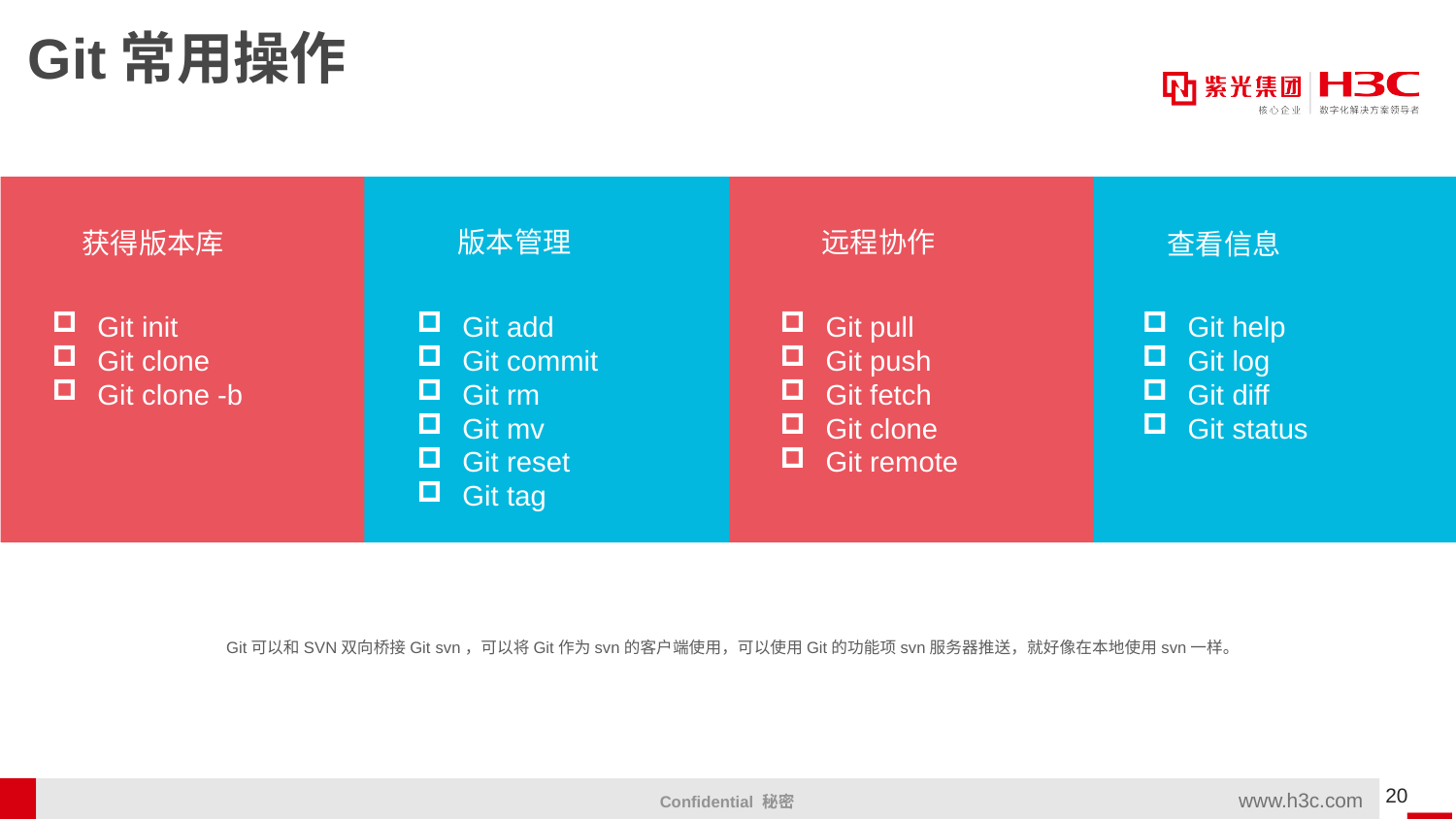

# Git常用操作

版本管理
远程协作
获得版本库
查看信息
Git init
Git clone
Git clone -b
Git add
Git commit
Git rm
Git mv
Git reset
Git tag
Git pull
Git push
Git fetch
Git clone
Git remote
Git help
Git log
Git diff
Git status
Git可以和SVN双向桥接Git svn，可以将Git作为svn的客户端使用，可以使用Git的功能项svn服务器推送，就好像在本地使用svn一样。